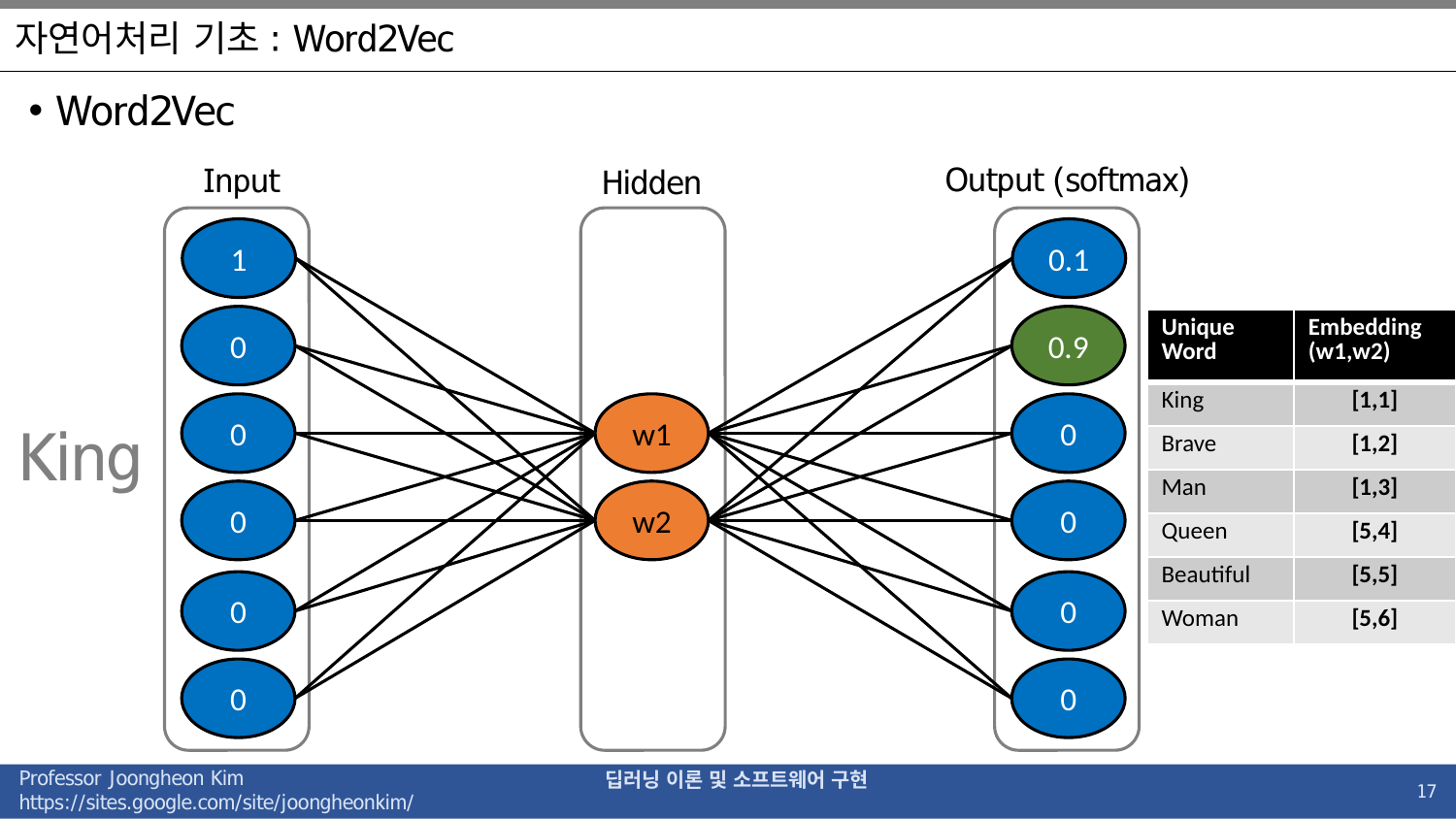

# 자연어처리 기초: Word2Vec
Word2Vec

Output (softmax)
Input
Hidden

1
0.1
0
0.9
| Unique Word | Embedding (w1,w2) |
| --- | --- |
| King | [1,1] |
| Brave | [1,2] |
| Man | [1,3] |
| Queen | [5,4] |
| Beautiful | [5,5] |
| Woman | [5,6] |
0
w1
0
King
0
w2
0
0
0
0
0
17